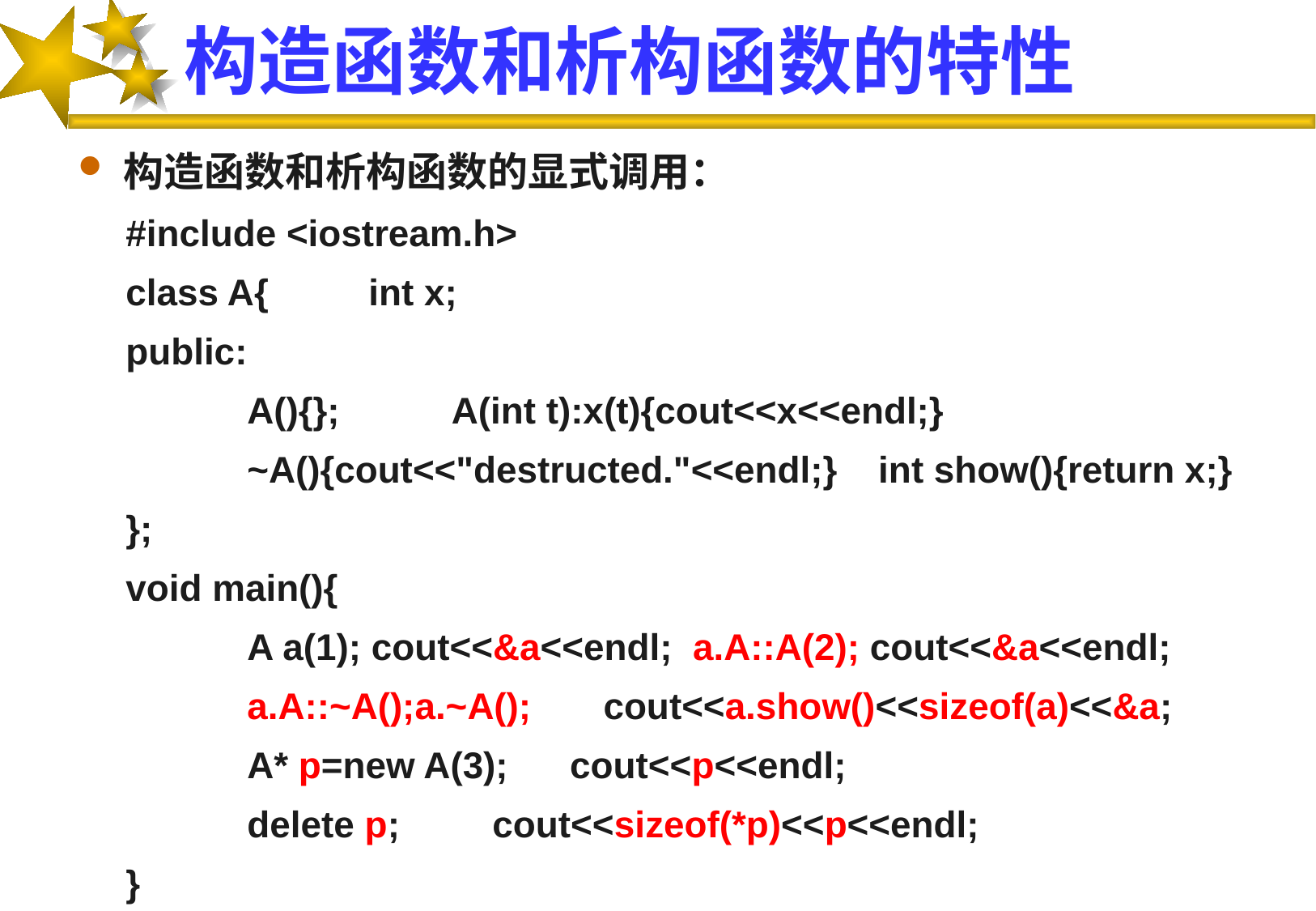

# 构造函数和析构函数的特性
构造函数和析构函数的显式调用：
#include <iostream.h>
class A{	int x;
public:
	A(){};           A(int t):x(t){cout<<x<<endl;}
	~A(){cout<<"destructed."<<endl;}    int show(){return x;}
};
void main(){
	A a(1); cout<<&a<<endl;  a.A::A(2); cout<<&a<<endl;
	a.A::~A();a.~A();       cout<<a.show()<<sizeof(a)<<&a;
	A* p=new A(3);      cout<<p<<endl;
	delete p;         cout<<sizeof(*p)<<p<<endl;
}